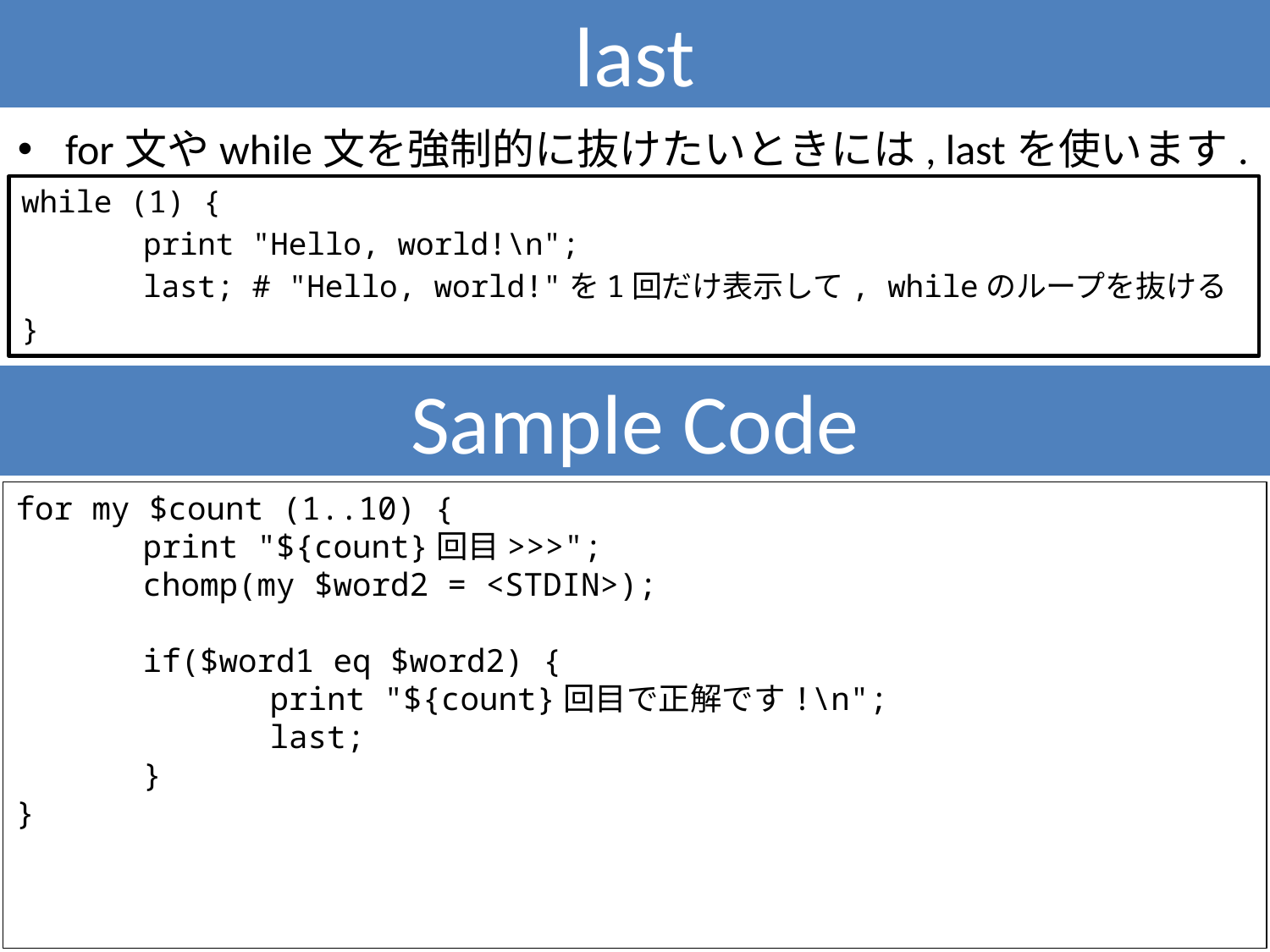

last
for文やwhile文を強制的に抜けたいときには, lastを使います.

while (1) {
	print "Hello, world!\n";
	last; # "Hello, world!"を1回だけ表示して, whileのループを抜ける
}
Sample Code
for my $count (1..10) {
	print "${count}回目>>>";
	chomp(my $word2 = <STDIN>);

	if($word1 eq $word2) {
		print "${count}回目で正解です!\n";
		last;
	}
}